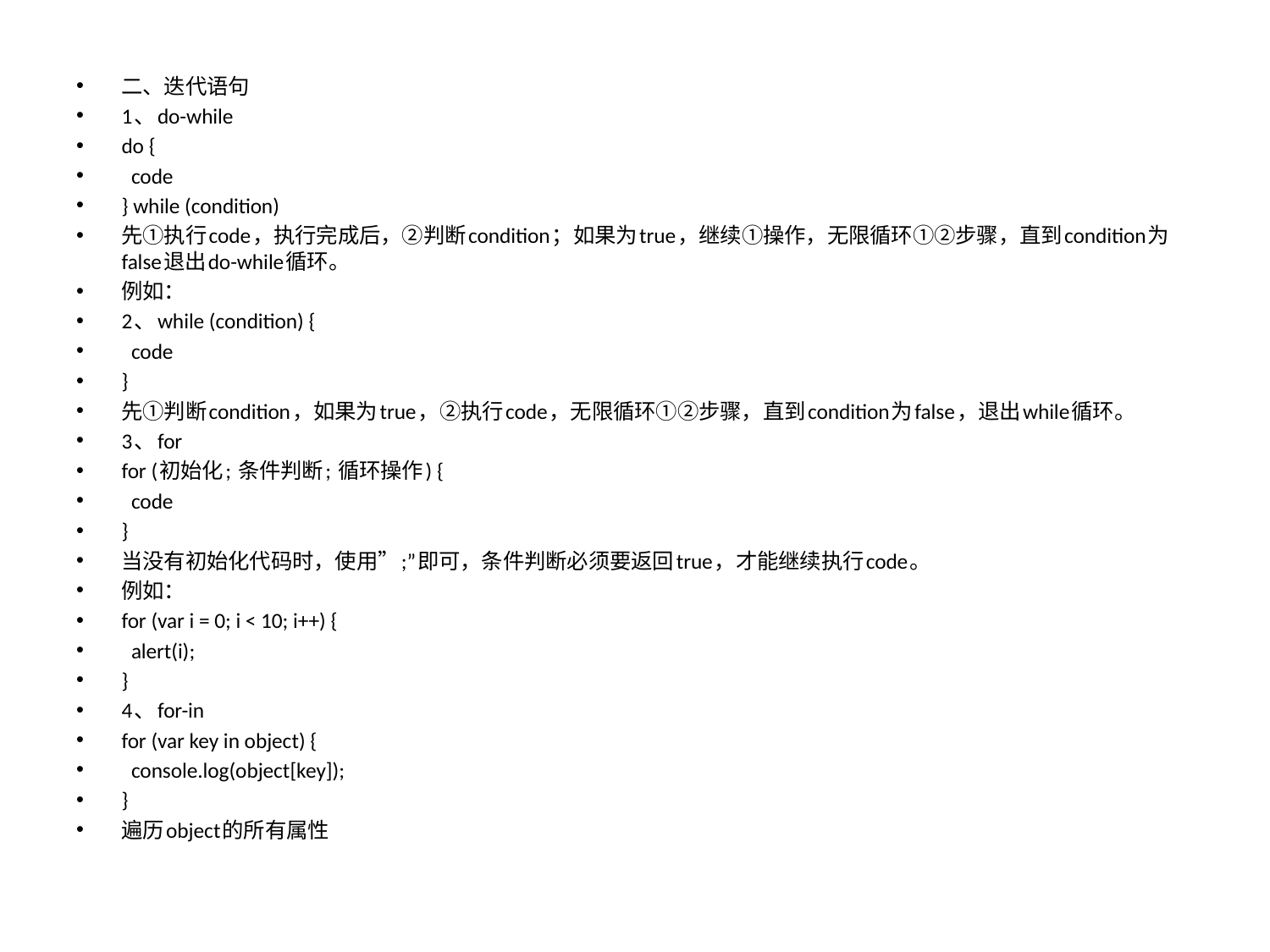

二、迭代语句
1、do-while
do {
  code
} while (condition)
先①执行code，执行完成后，②判断condition；如果为true，继续①操作，无限循环①②步骤，直到condition为false退出do-while循环。
例如：
2、while (condition) {
  code
}
先①判断condition，如果为true，②执行code，无限循环①②步骤，直到condition为false，退出while循环。
3、for
for (初始化; 条件判断; 循环操作) {
  code
}
当没有初始化代码时，使用”;”即可，条件判断必须要返回true，才能继续执行code。
例如：
for (var i = 0; i < 10; i++) {
  alert(i);
}
4、for-in
for (var key in object) {
  console.log(object[key]);
}
遍历object的所有属性